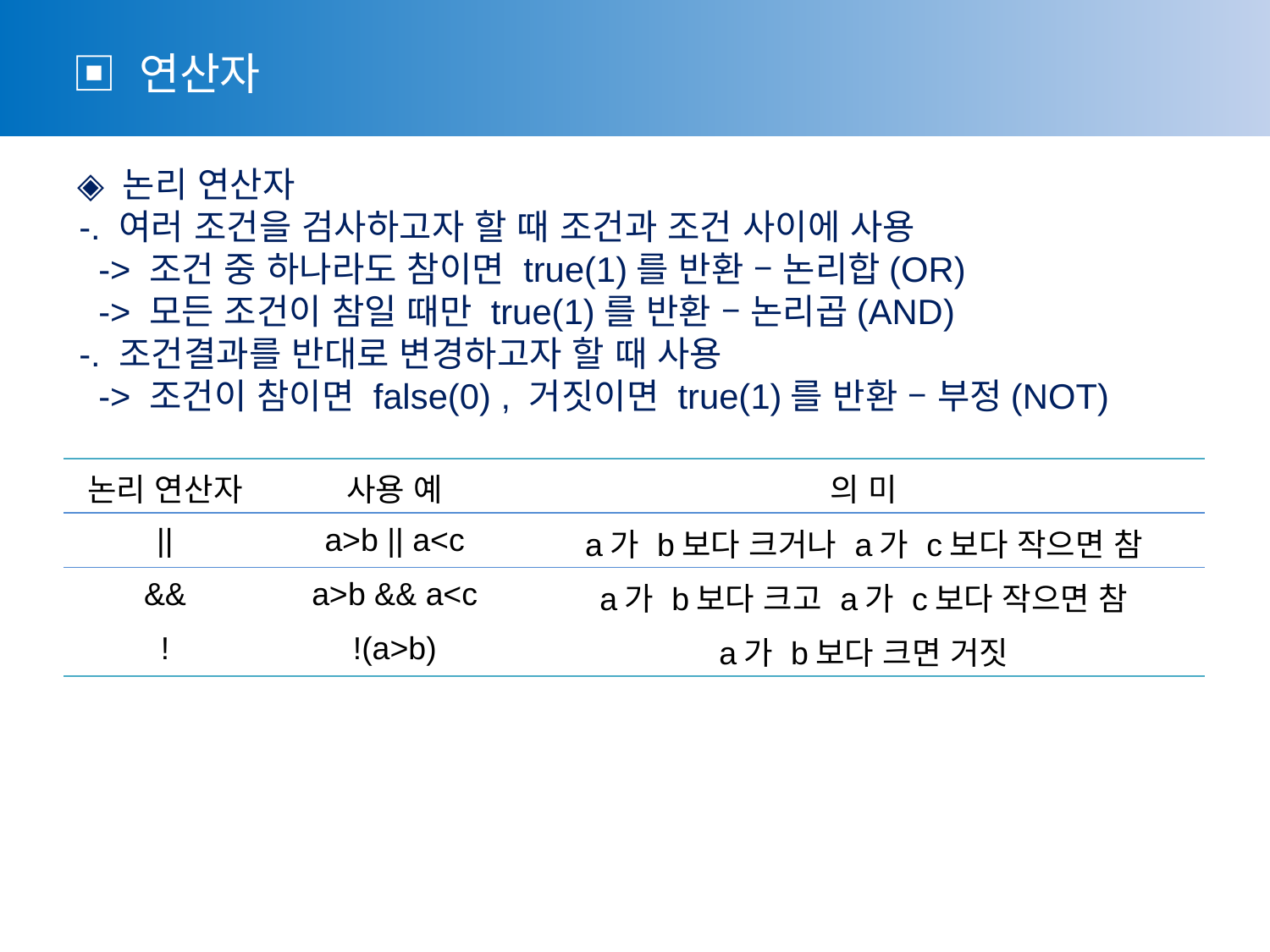

▣ 연산자
 ◈ 논리 연산자
 -. 여러 조건을 검사하고자 할 때 조건과 조건 사이에 사용
   -> 조건 중 하나라도 참이면 true(1)를 반환 – 논리합(OR)
   -> 모든 조건이 참일 때만 true(1)를 반환 – 논리곱(AND)
 -. 조건결과를 반대로 변경하고자 할 때 사용
   -> 조건이 참이면 false(0) , 거짓이면 true(1)를 반환 – 부정(NOT)
| 논리 연산자 | 사용 예 | 의 미 |
| --- | --- | --- |
| || | a>b || a<c | a가 b보다 크거나 a가 c보다 작으면 참 |
| && | a>b && a<c | a가 b보다 크고 a가 c보다 작으면 참 |
| ! | !(a>b) | a가 b보다 크면 거짓 |